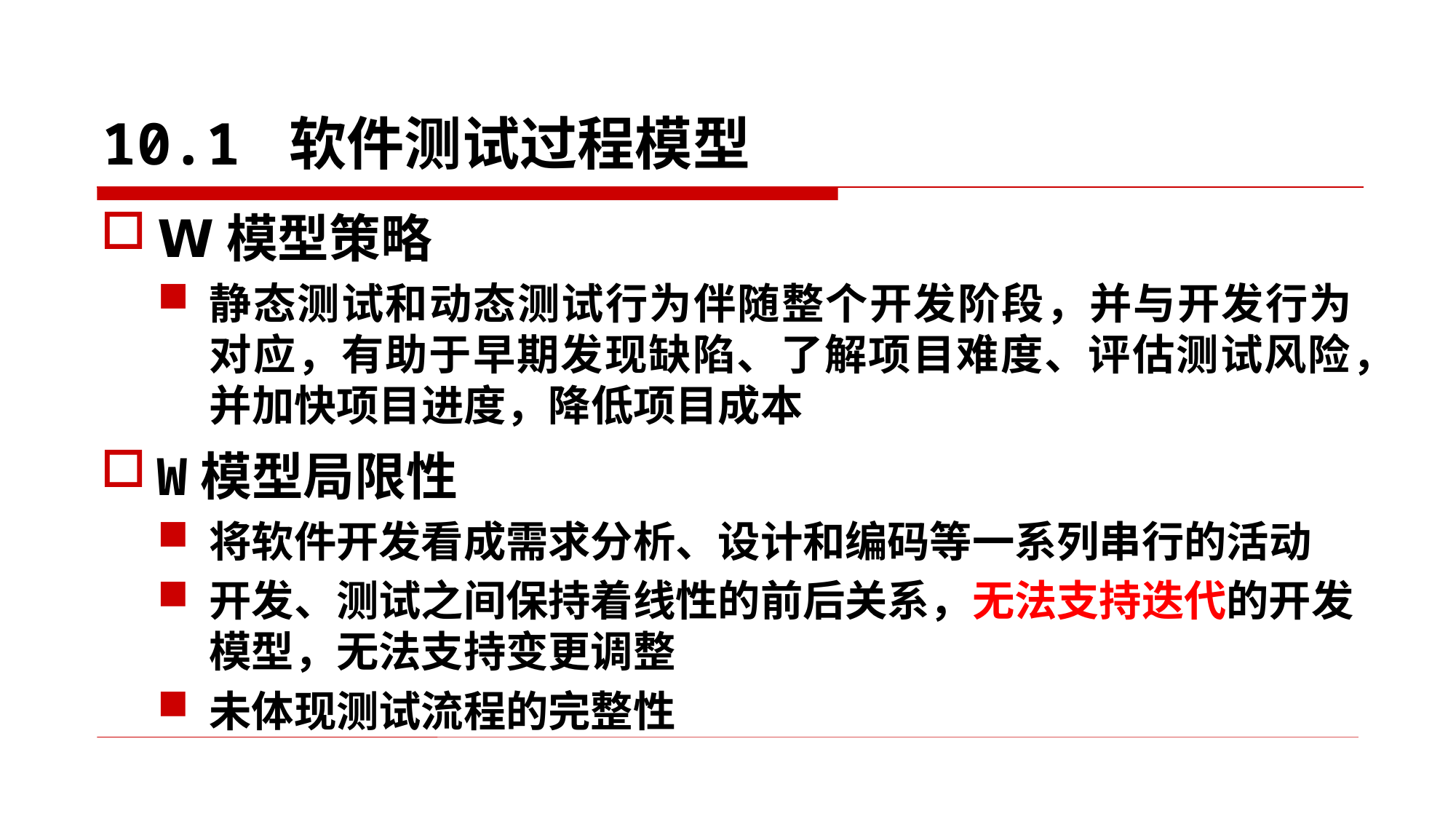

# 10.1 软件测试过程模型
W模型策略
静态测试和动态测试行为伴随整个开发阶段，并与开发行为对应，有助于早期发现缺陷、了解项目难度、评估测试风险，并加快项目进度，降低项目成本
W模型局限性
将软件开发看成需求分析、设计和编码等一系列串行的活动
开发、测试之间保持着线性的前后关系，无法支持迭代的开发模型，无法支持变更调整
未体现测试流程的完整性
7